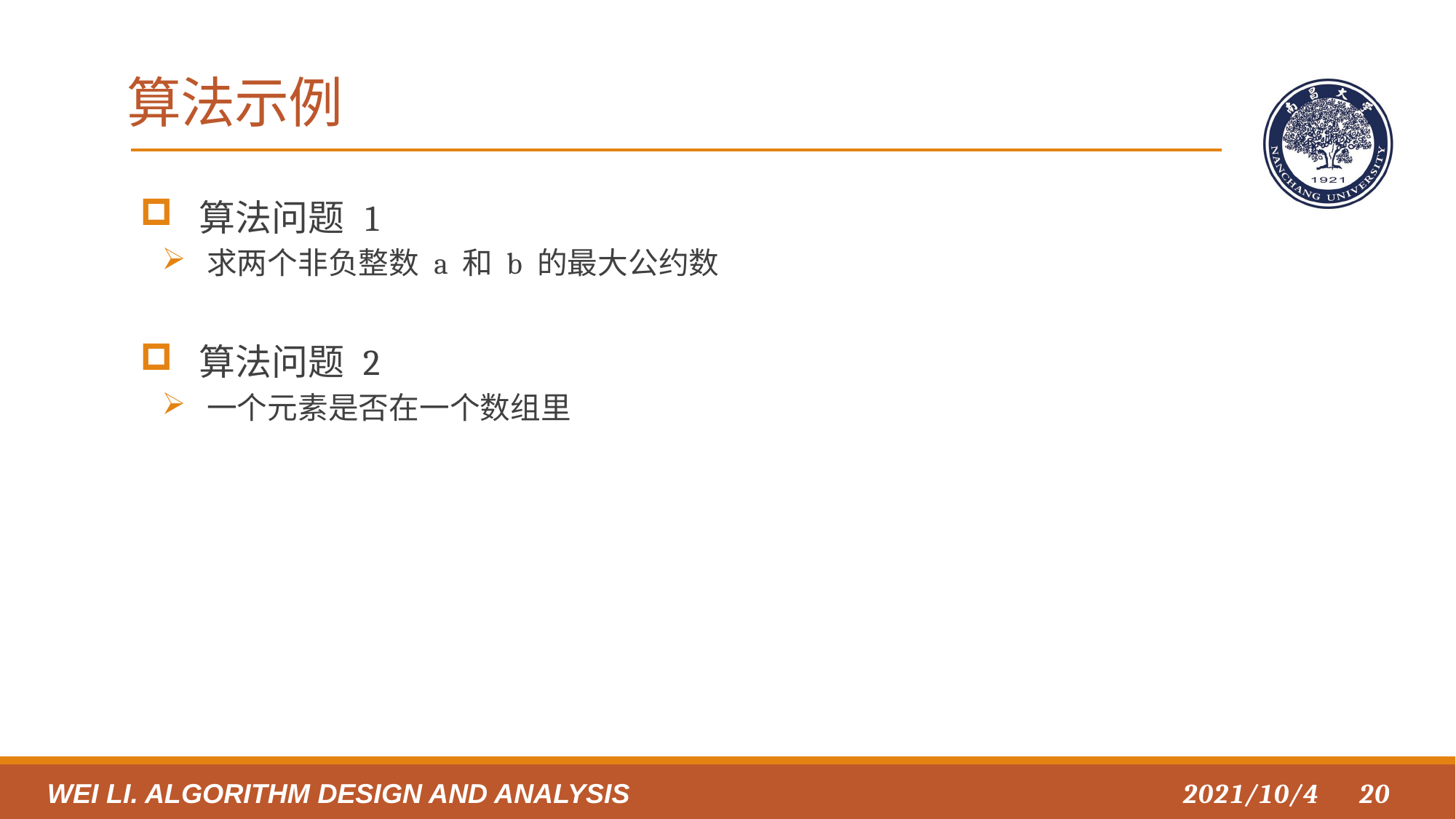

# 算法示例
  算法问题 1
  求两个非负整数 a 和 b 的最大公约数

  算法问题 2
  一个元素是否在一个数组里
Wei li. ALGORITHM DESIGN AND ANALYSIS
2021/10/4
20